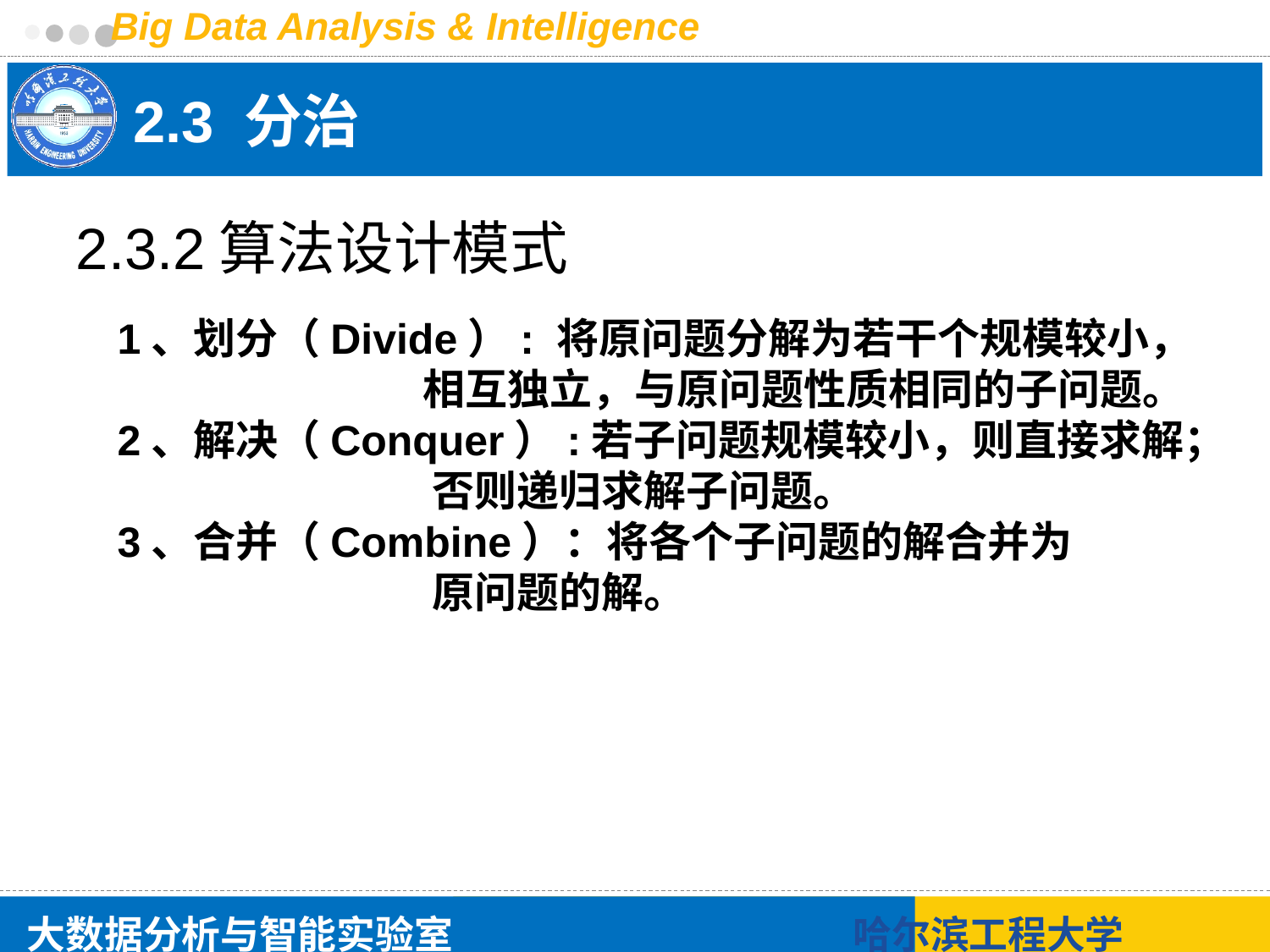

# 2.3 分治
2.3.2算法设计模式
1、划分（Divide）: 将原问题分解为若干个规模较小，
                               相互独立，与原问题性质相同的子问题。
2、解决（Conquer）:若子问题规模较小，则直接求解；
                                否则递归求解子问题。
3、合并（Combine）：将各个子问题的解合并为
                                原问题的解。